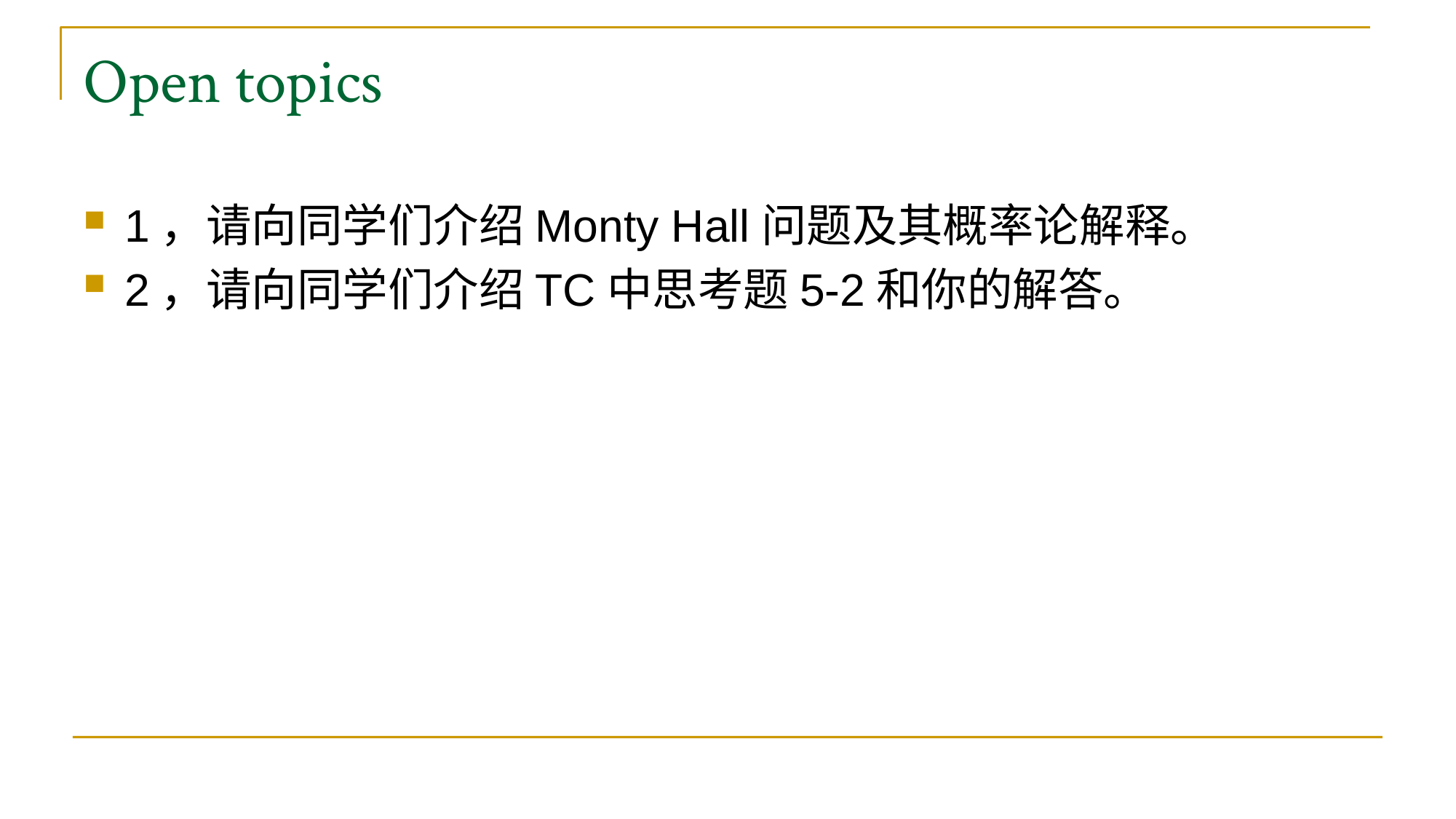

# Open topics
1，请向同学们介绍Monty Hall问题及其概率论解释。
2，请向同学们介绍TC中思考题5-2和你的解答。